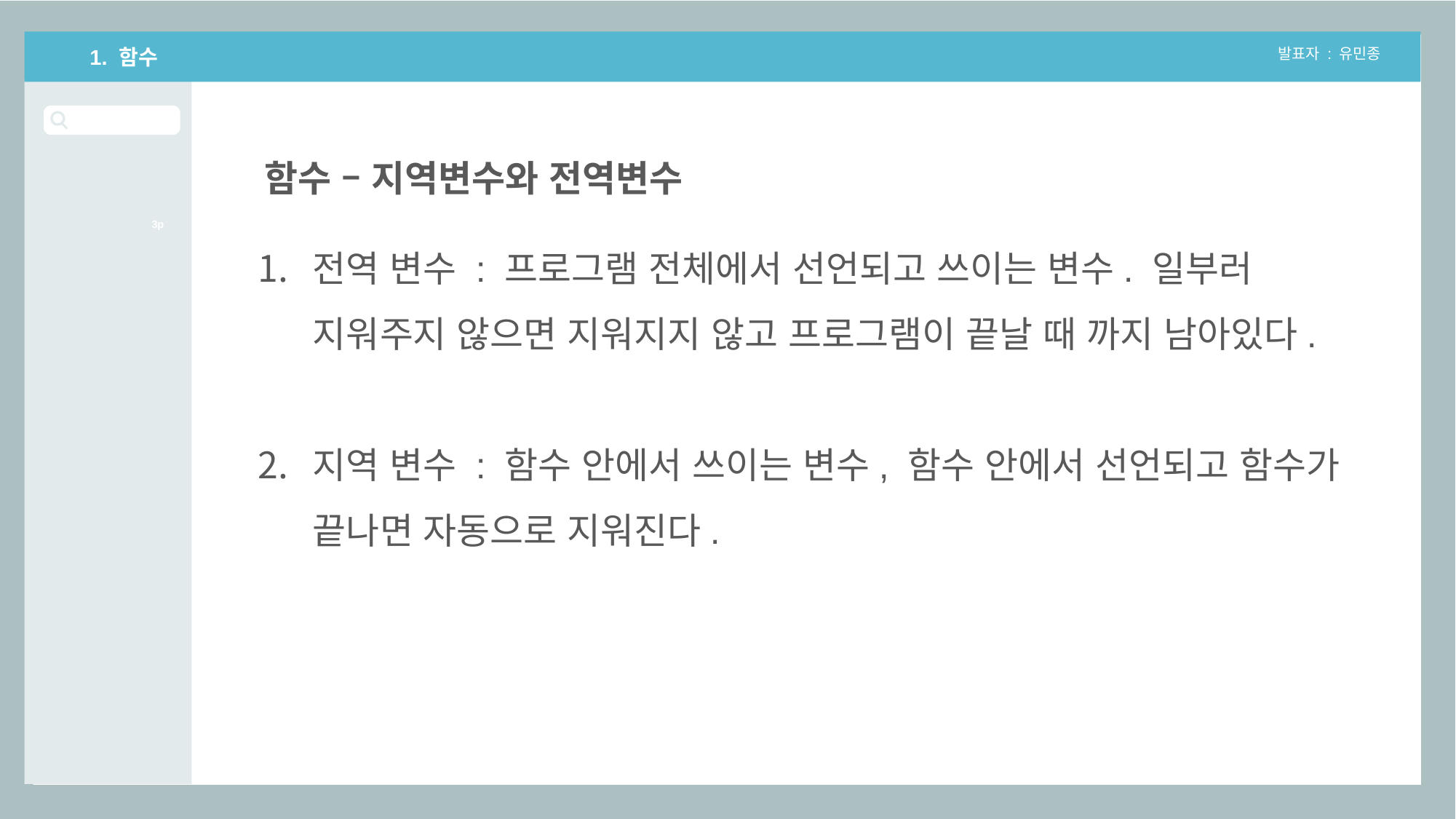

1. 함수
발표자 : 유민종

함수 – 지역변수와 전역변수
3p
전역 변수 : 프로그램 전체에서 선언되고 쓰이는 변수. 일부러 지워주지 않으면 지워지지 않고 프로그램이 끝날 때 까지 남아있다.

지역 변수 : 함수 안에서 쓰이는 변수, 함수 안에서 선언되고 함수가 끝나면 자동으로 지워진다.